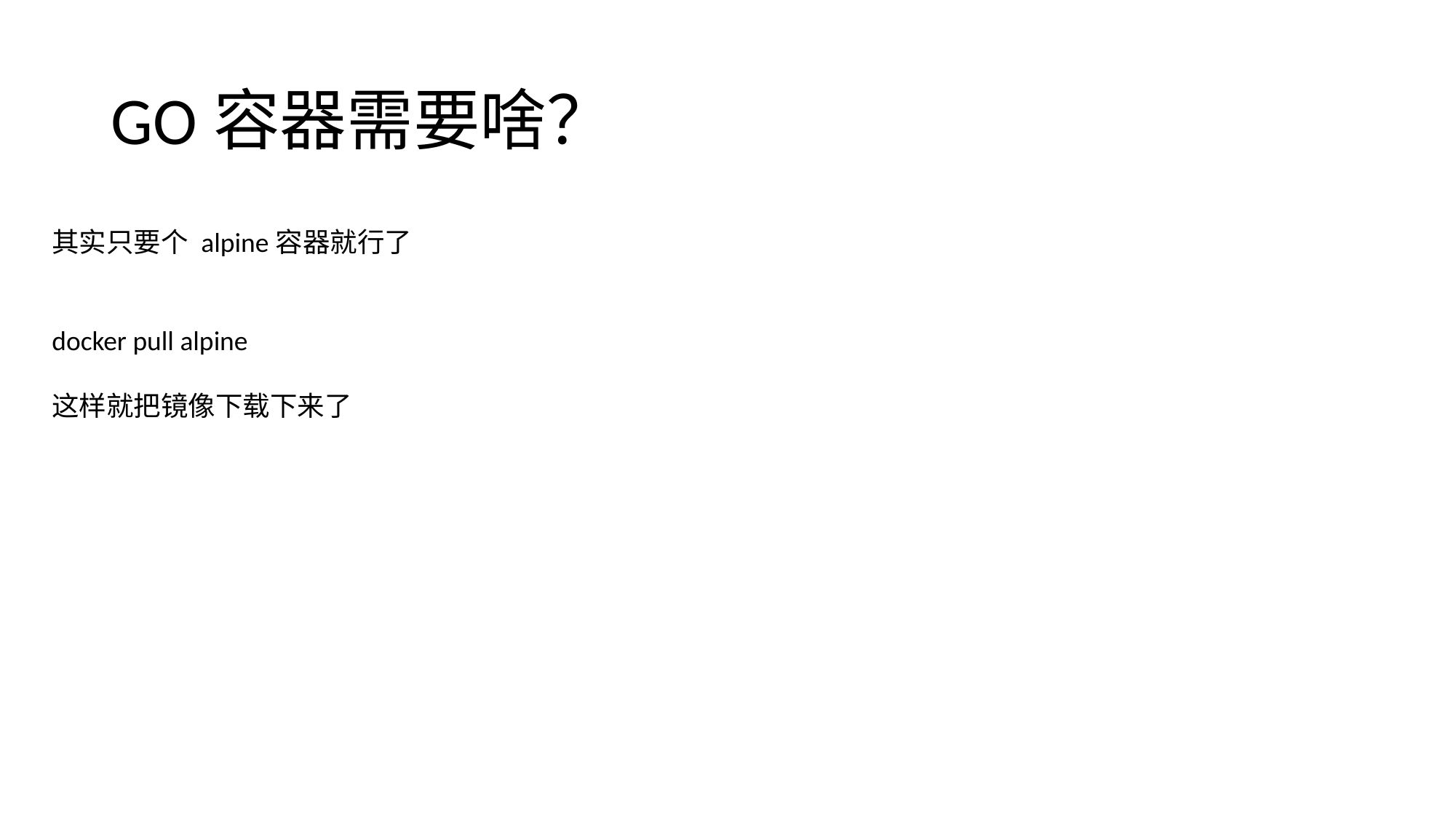

# GO容器需要啥？
其实只要个 alpine容器就行了

docker pull alpine

这样就把镜像下载下来了